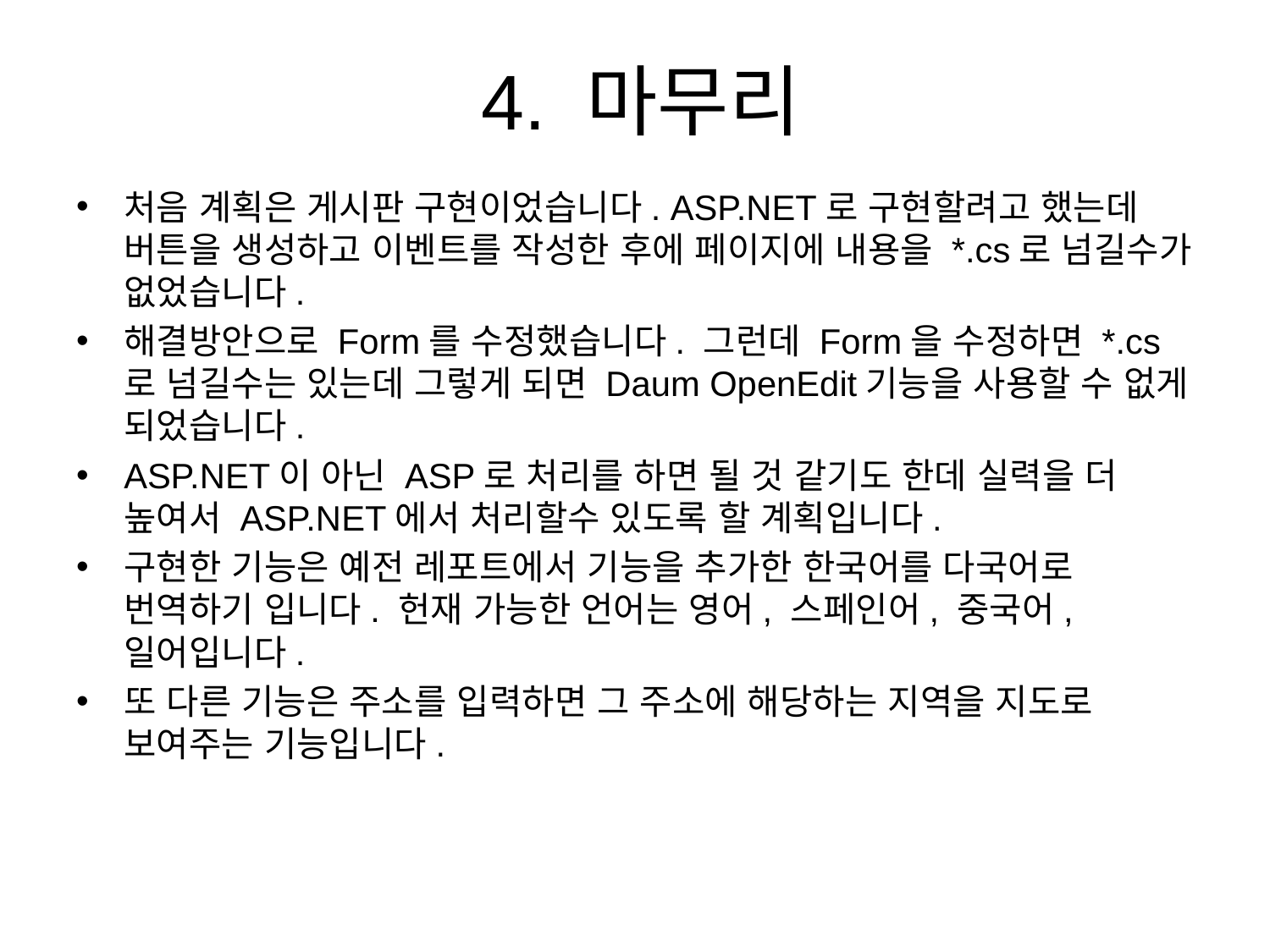

# 4. 마무리
처음 계획은 게시판 구현이었습니다. ASP.NET로 구현할려고 했는데 버튼을 생성하고 이벤트를 작성한 후에 페이지에 내용을 *.cs로 넘길수가 없었습니다.
해결방안으로 Form를 수정했습니다. 그런데 Form을 수정하면 *.cs로 넘길수는 있는데 그렇게 되면 Daum OpenEdit기능을 사용할 수 없게 되었습니다.
ASP.NET이 아닌 ASP로 처리를 하면 될 것 같기도 한데 실력을 더 높여서 ASP.NET에서 처리할수 있도록 할 계획입니다.
구현한 기능은 예전 레포트에서 기능을 추가한 한국어를 다국어로 번역하기 입니다. 헌재 가능한 언어는 영어, 스페인어, 중국어, 일어입니다.
또 다른 기능은 주소를 입력하면 그 주소에 해당하는 지역을 지도로 보여주는 기능입니다.